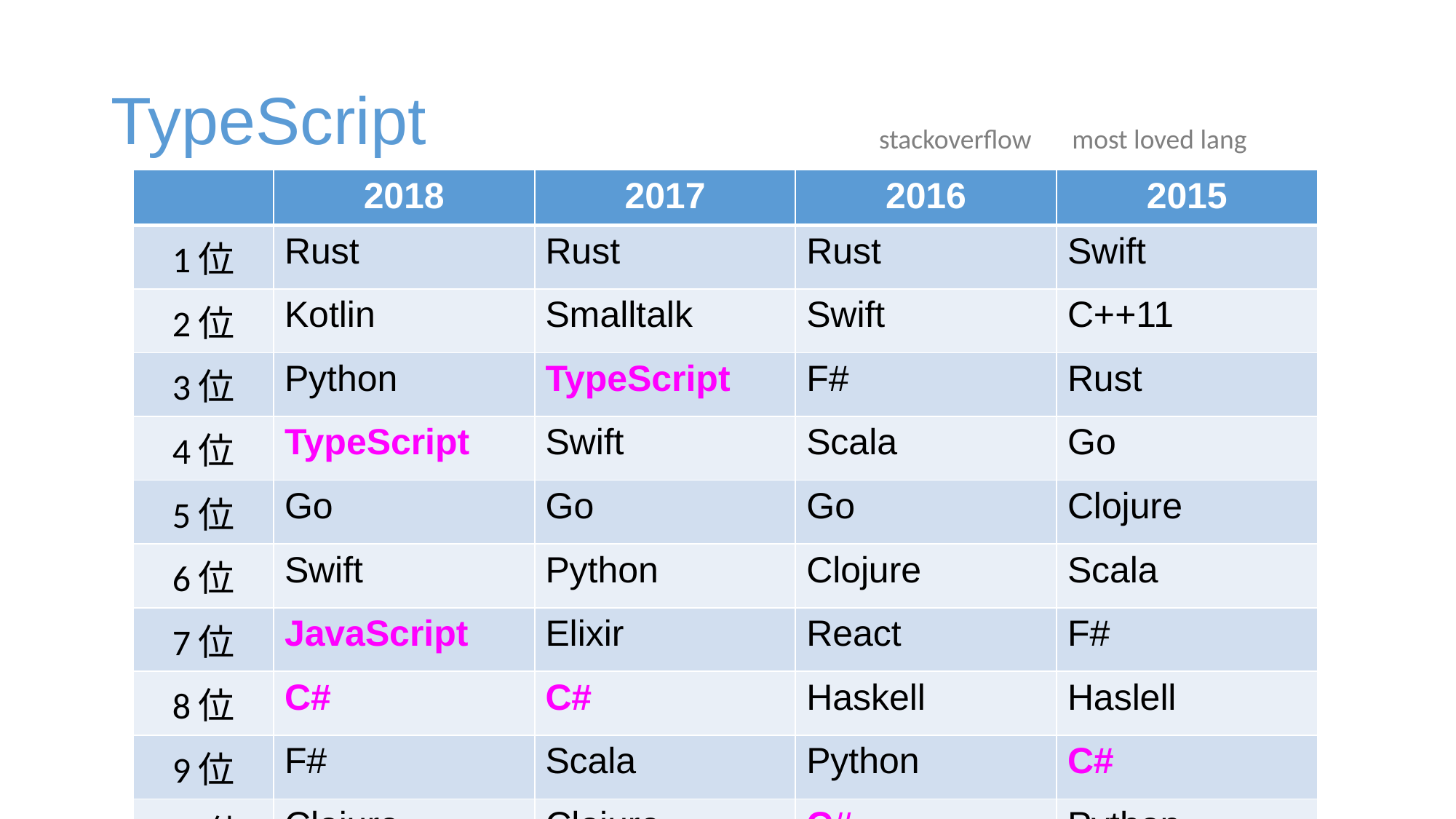

# TypeScript
stackoverflow　most loved lang
|  | 2018 | 2017 | 2016 | 2015 |
| --- | --- | --- | --- | --- |
| 1位 | Rust | Rust | Rust | Swift |
| 2位 | Kotlin | Smalltalk | Swift | C++11 |
| 3位 | Python | TypeScript | F# | Rust |
| 4位 | TypeScript | Swift | Scala | Go |
| 5位 | Go | Go | Go | Clojure |
| 6位 | Swift | Python | Clojure | Scala |
| 7位 | JavaScript | Elixir | React | F# |
| 8位 | C# | C# | Haskell | Haslell |
| 9位 | F# | Scala | Python | C# |
| 10位 | Clojure | Clojure | C# | Python |